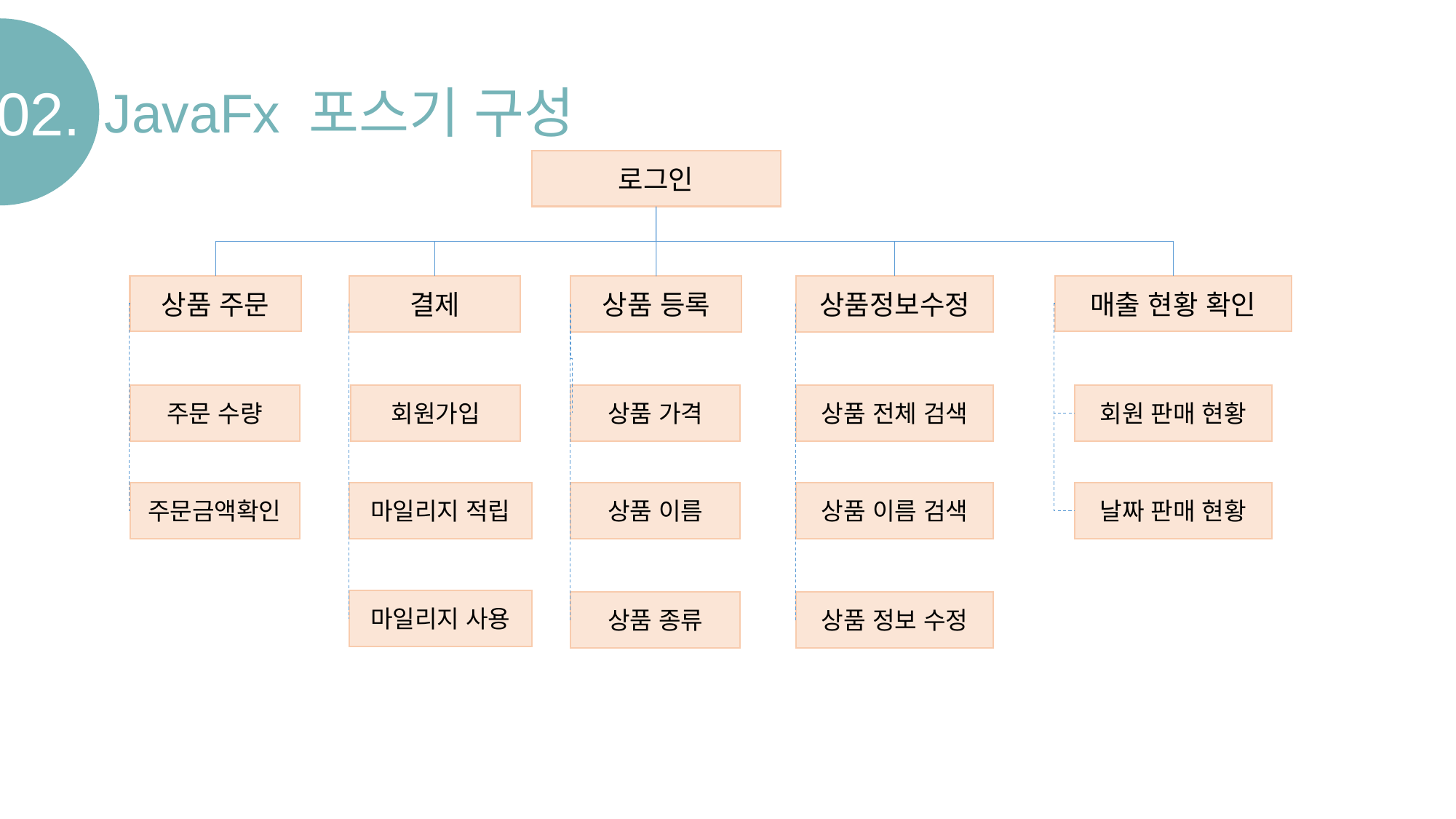

02.
JavaFx 포스기 구성
로그인
매출 현황 확인
상품 주문
상품 등록
상품정보수정
결제
주문 수량
회원가입
상품 가격
상품 전체 검색
회원 판매 현황
주문금액확인
마일리지 적립
상품 이름
상품 이름 검색
날짜 판매 현황
마일리지 사용
상품 종류
상품 정보 수정